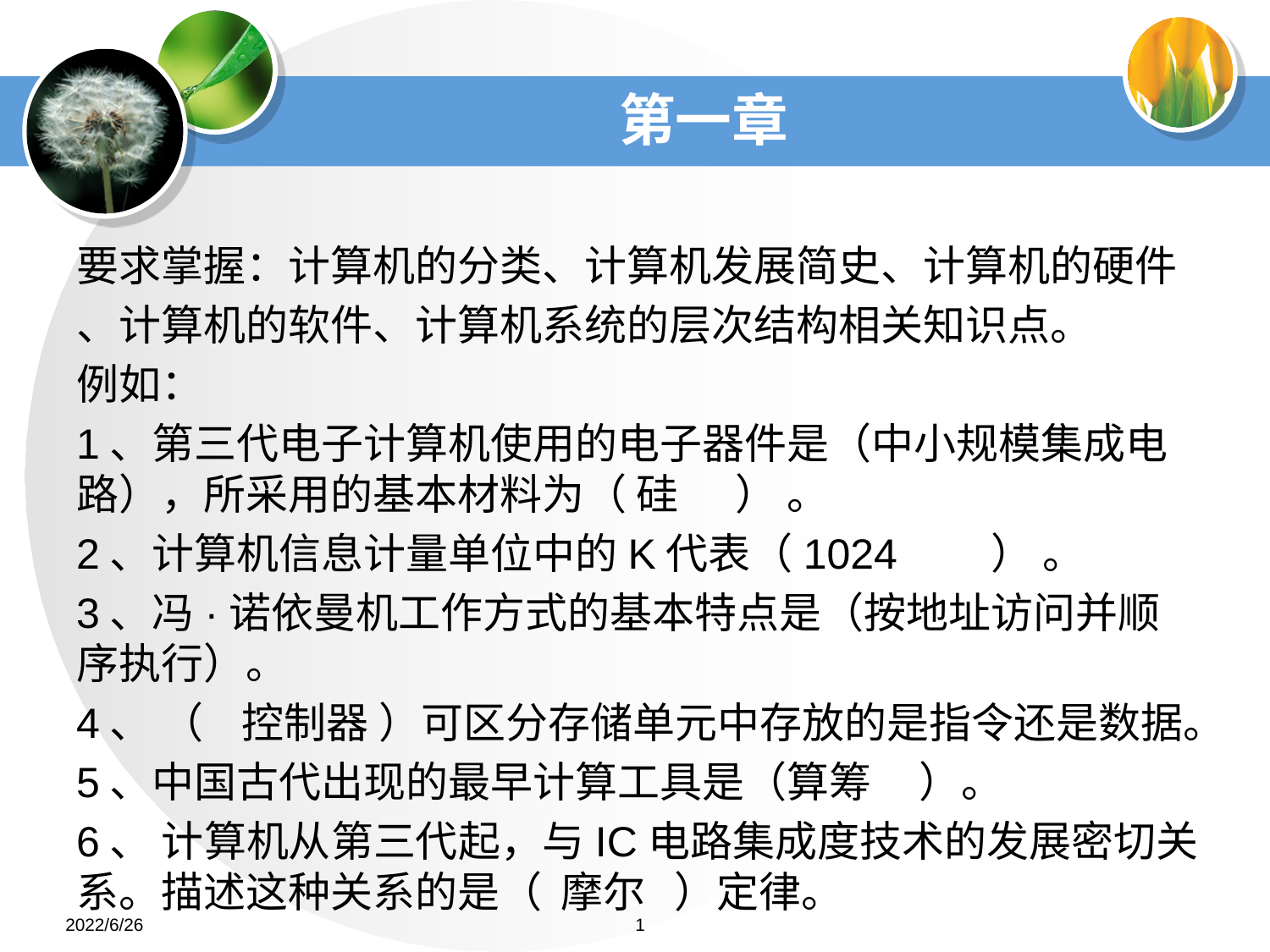

# 第一章
要求掌握：计算机的分类、计算机发展简史、计算机的硬件
、计算机的软件、计算机系统的层次结构相关知识点。
例如：
1、第三代电子计算机使用的电子器件是（中小规模集成电路），所采用的基本材料为（ 硅      ） 。
2、计算机信息计量单位中的K代表（1024       ） 。
3、冯·诺依曼机工作方式的基本特点是（按地址访问并顺序执行）。
4、 （    控制器 ）可区分存储单元中存放的是指令还是数据。
5、中国古代出现的最早计算工具是（算筹     ）。
6、 计算机从第三代起，与IC电路集成度技术的发展密切关系。描述这种关系的是（  摩尔   ）定律。

2022/6/26
1